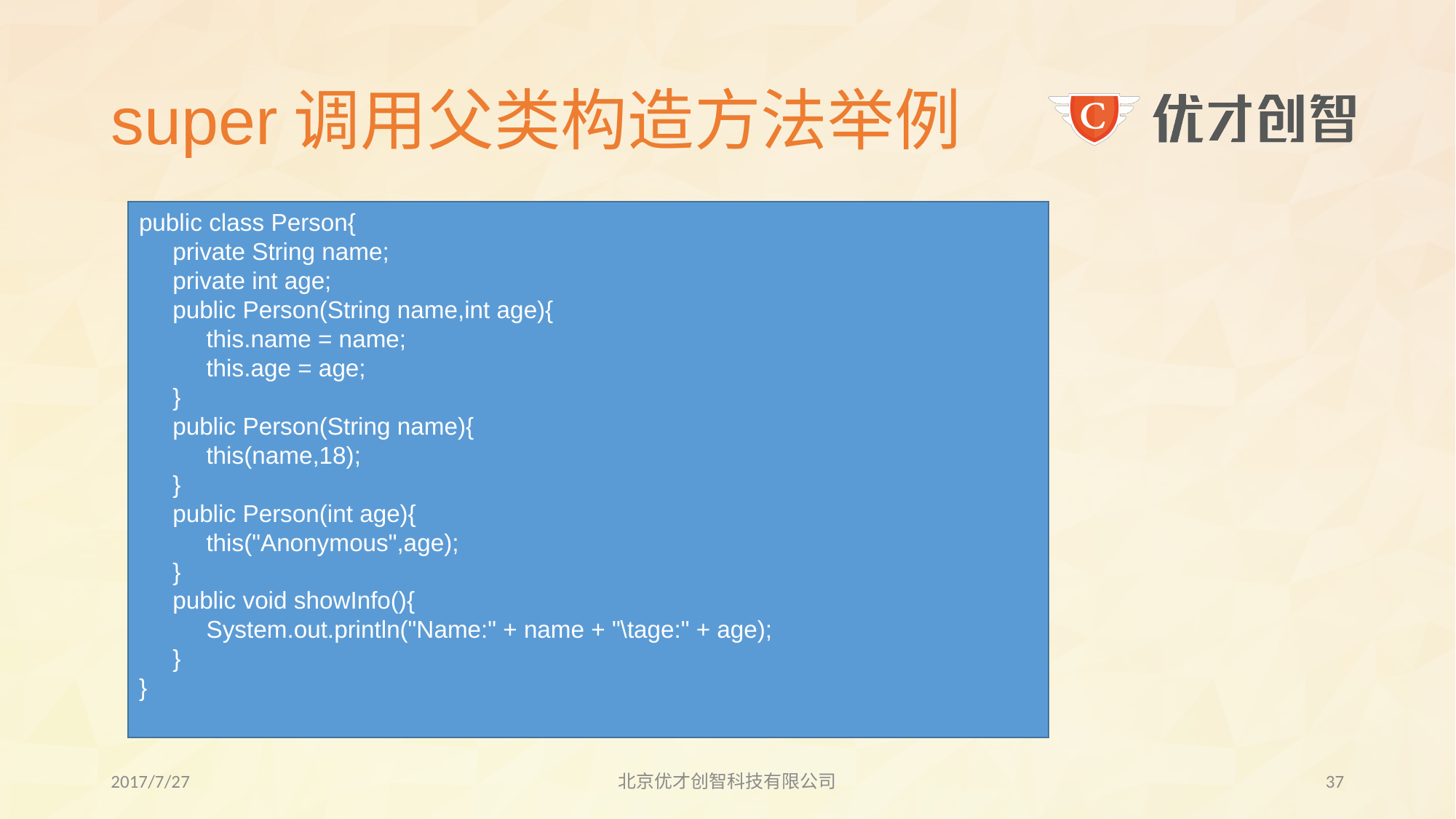

# super调用父类构造方法举例
public class Person{
     private String name;
     private int age;
     public Person(String name,int age){
          this.name = name;
          this.age = age;
     }
     public Person(String name){
          this(name,18);
     }
     public Person(int age){
          this("Anonymous",age);
     }
     public void showInfo(){
          System.out.println("Name:" + name + "\tage:" + age);
     }
}
2017/7/27
北京优才创智科技有限公司
37